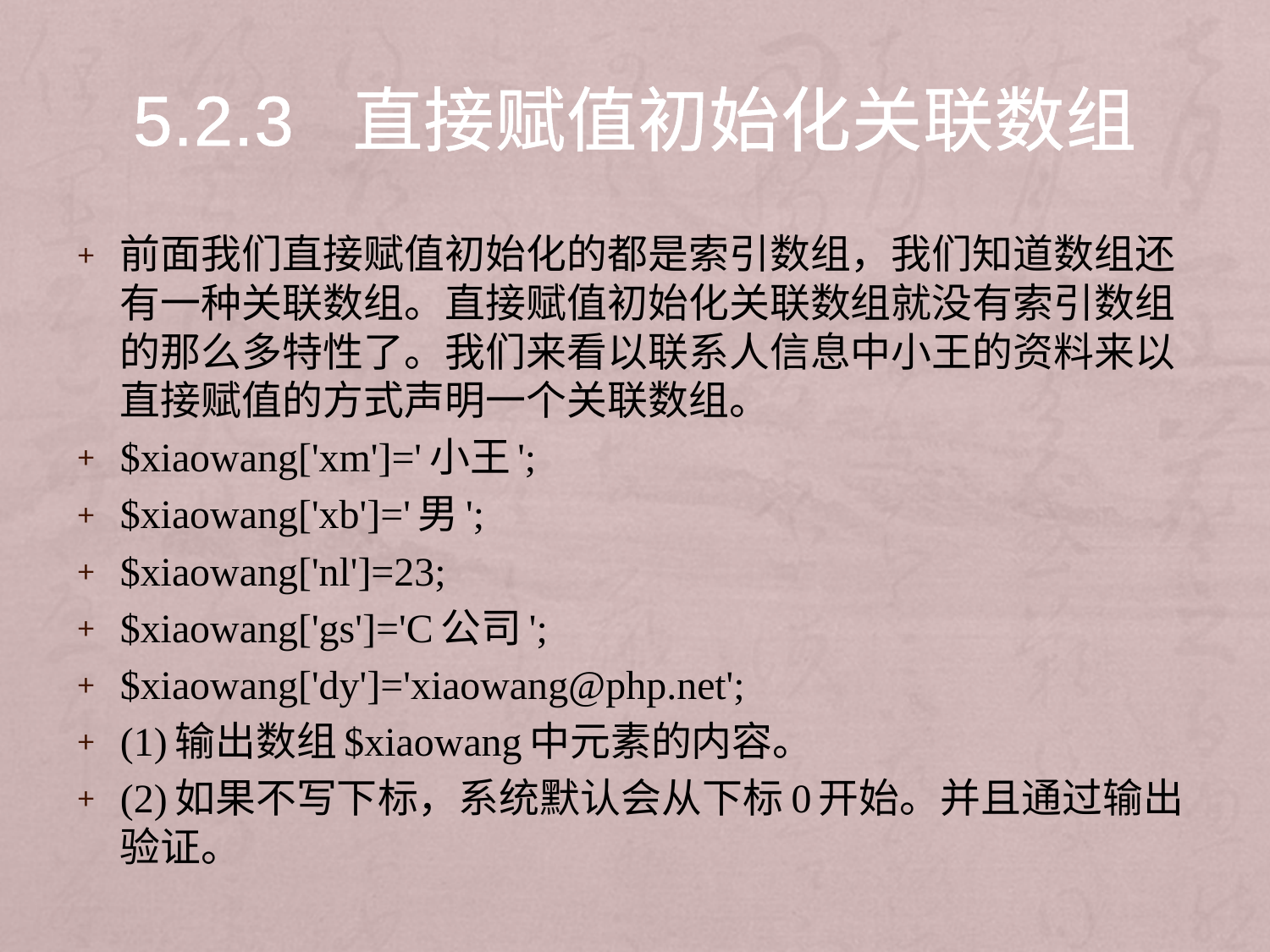

# 5.2.3  直接赋值初始化关联数组
前面我们直接赋值初始化的都是索引数组，我们知道数组还有一种关联数组。直接赋值初始化关联数组就没有索引数组的那么多特性了。我们来看以联系人信息中小王的资料来以直接赋值的方式声明一个关联数组。
$xiaowang['xm']='小王';
$xiaowang['xb']='男';
$xiaowang['nl']=23;
$xiaowang['gs']='C公司';
$xiaowang['dy']='xiaowang@php.net';
(1)输出数组$xiaowang中元素的内容。
(2)如果不写下标，系统默认会从下标0开始。并且通过输出验证。